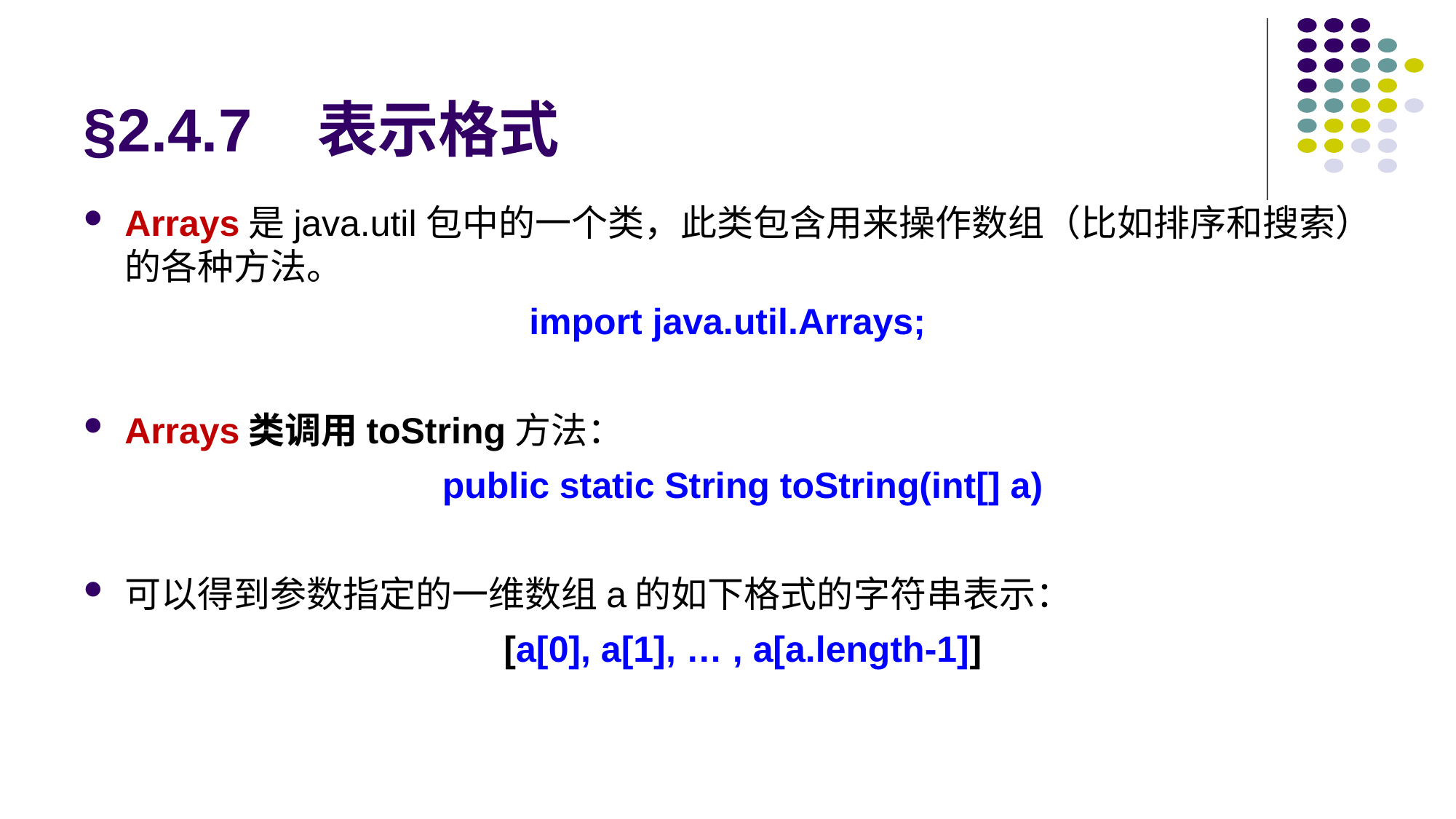

# §2.4.7   表示格式
Arrays是java.util包中的一个类，此类包含用来操作数组（比如排序和搜索）的各种方法。
import java.util.Arrays;

Arrays类调用toString方法：
   public static String toString(int[] a)

可以得到参数指定的一维数组a的如下格式的字符串表示：
   [a[0], a[1], … , a[a.length-1]]

9